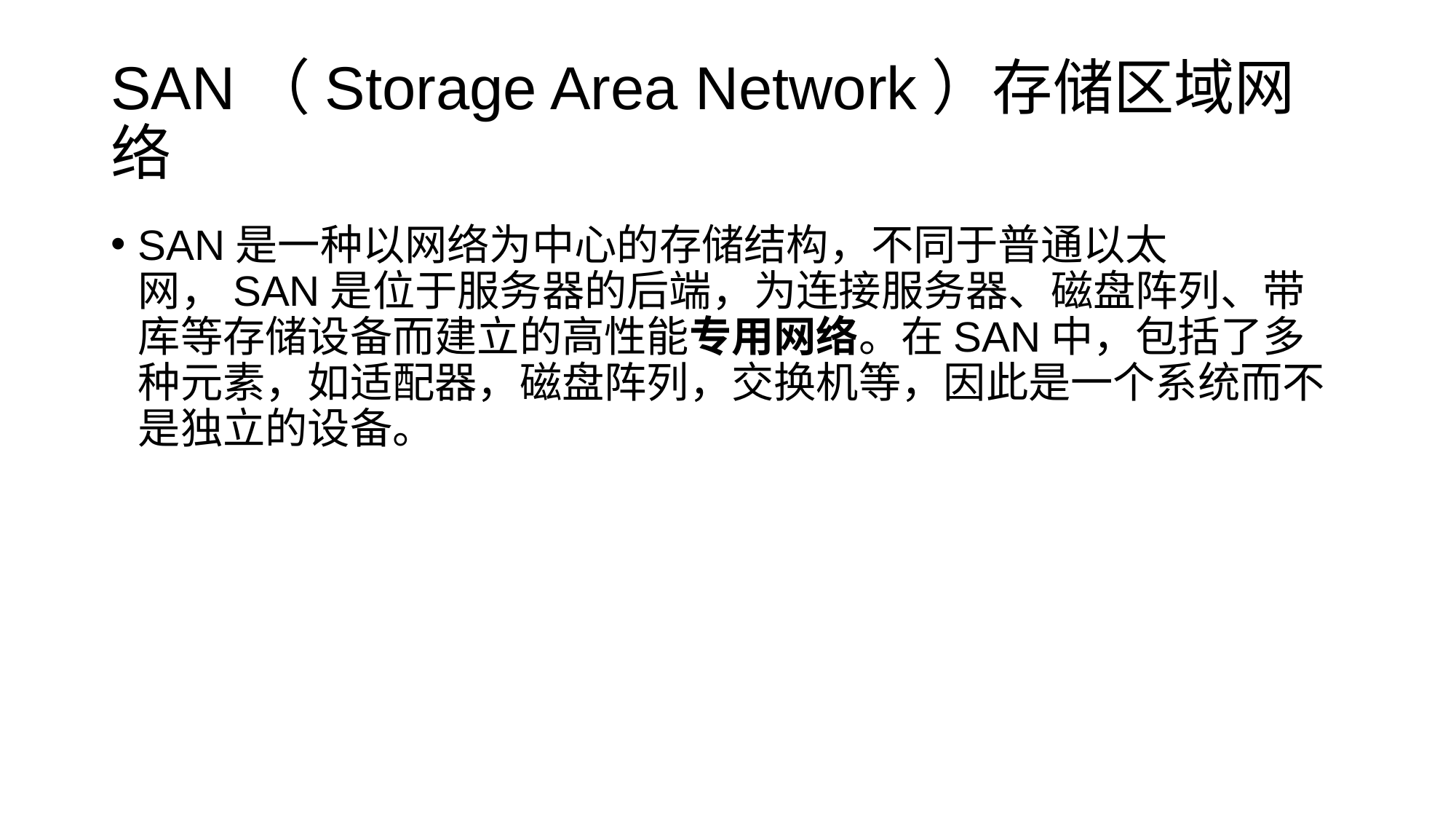

# SAN（Storage Area Network）存储区域网络
SAN是一种以网络为中心的存储结构，不同于普通以太网，SAN是位于服务器的后端，为连接服务器、磁盘阵列、带库等存储设备而建立的高性能专用网络。在SAN中，包括了多种元素，如适配器，磁盘阵列，交换机等，因此是一个系统而不是独立的设备。